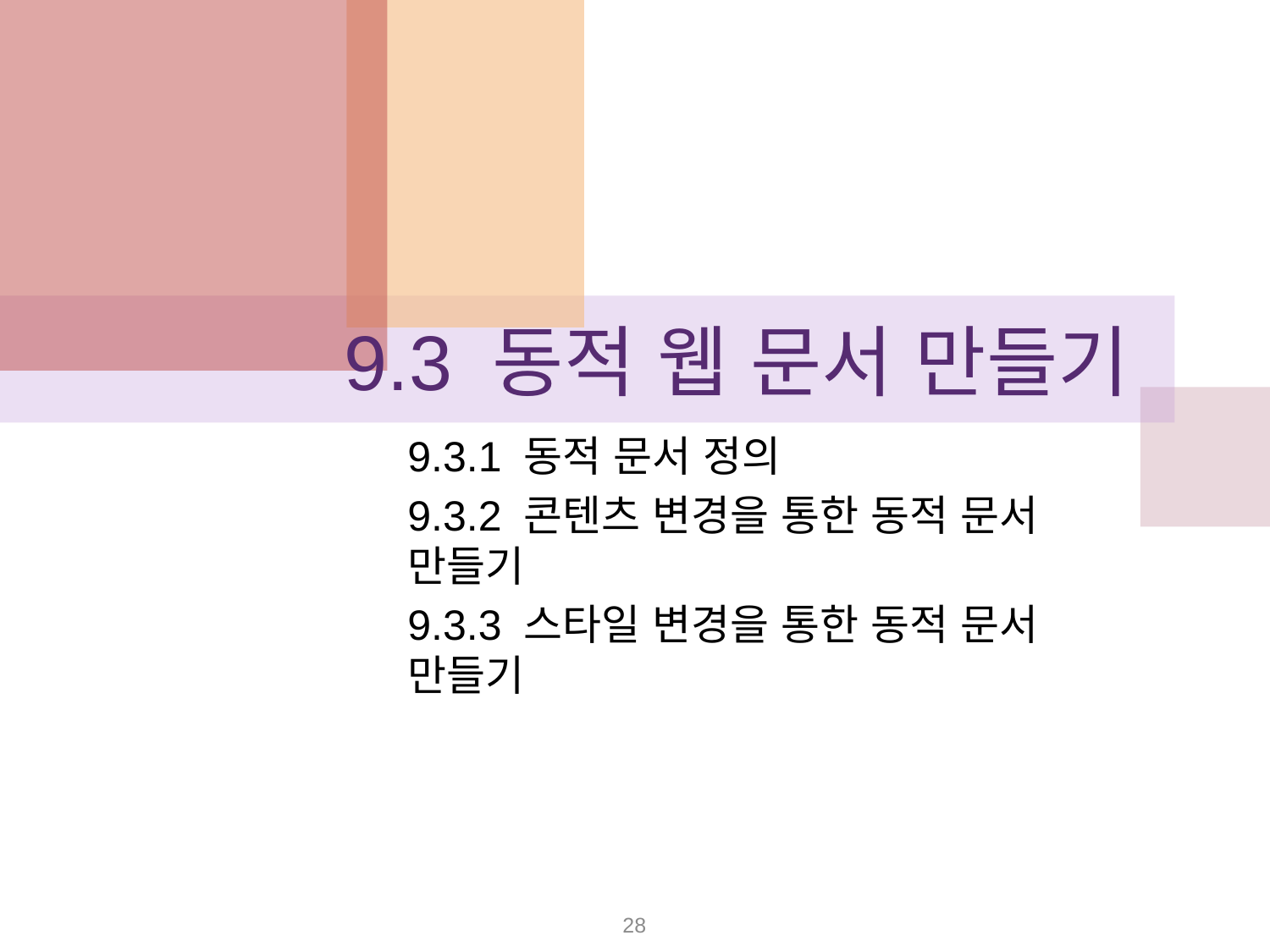

# 9.3 동적 웹 문서 만들기
9.3.1 동적 문서 정의
9.3.2 콘텐츠 변경을 통한 동적 문서 만들기
9.3.3 스타일 변경을 통한 동적 문서 만들기
28